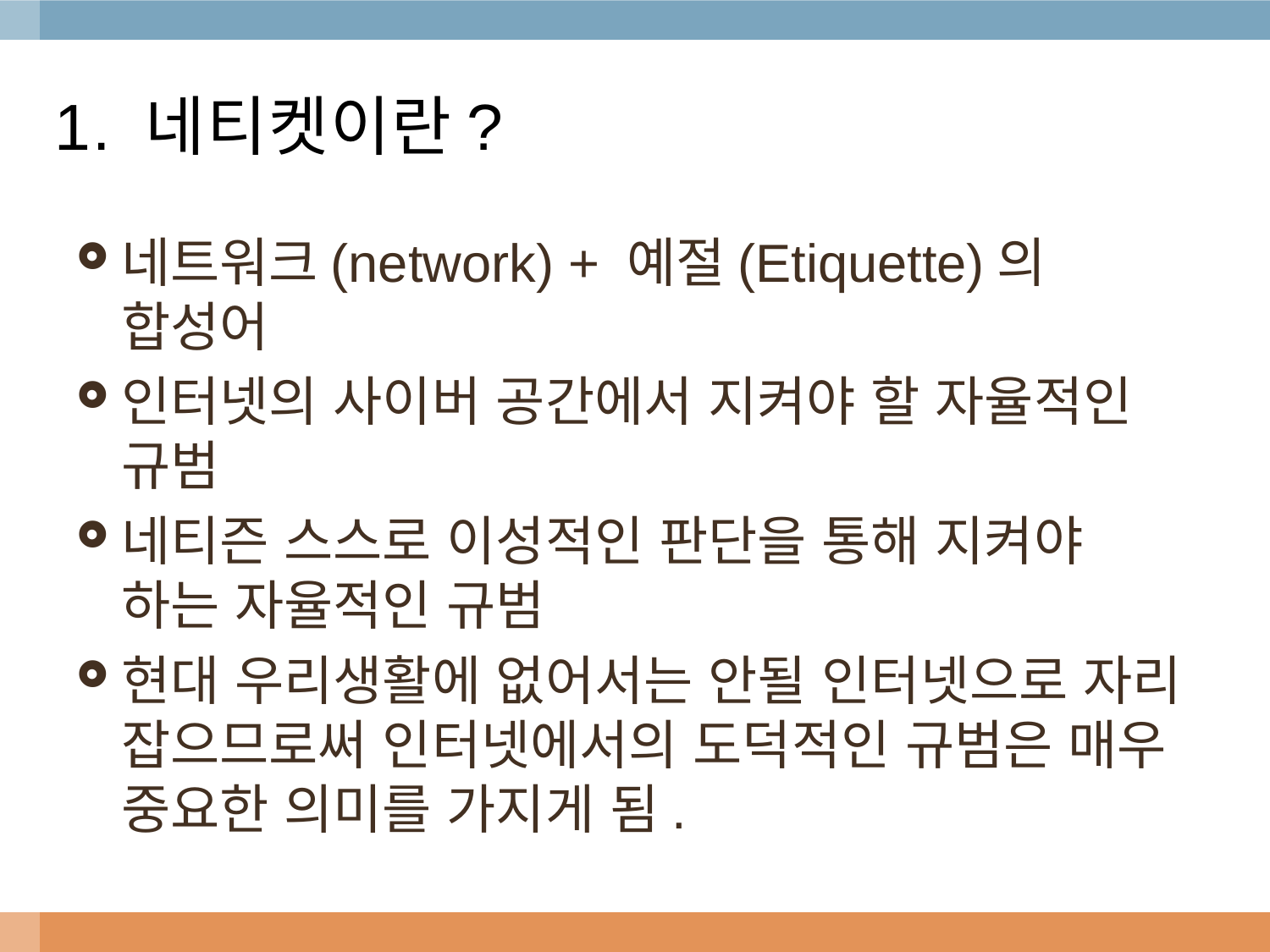

# 1. 네티켓이란?
네트워크(network) + 예절(Etiquette)의 합성어
인터넷의 사이버 공간에서 지켜야 할 자율적인 규범
네티즌 스스로 이성적인 판단을 통해 지켜야 하는 자율적인 규범
현대 우리생활에 없어서는 안될 인터넷으로 자리 잡으므로써 인터넷에서의 도덕적인 규범은 매우 중요한 의미를 가지게 됨.